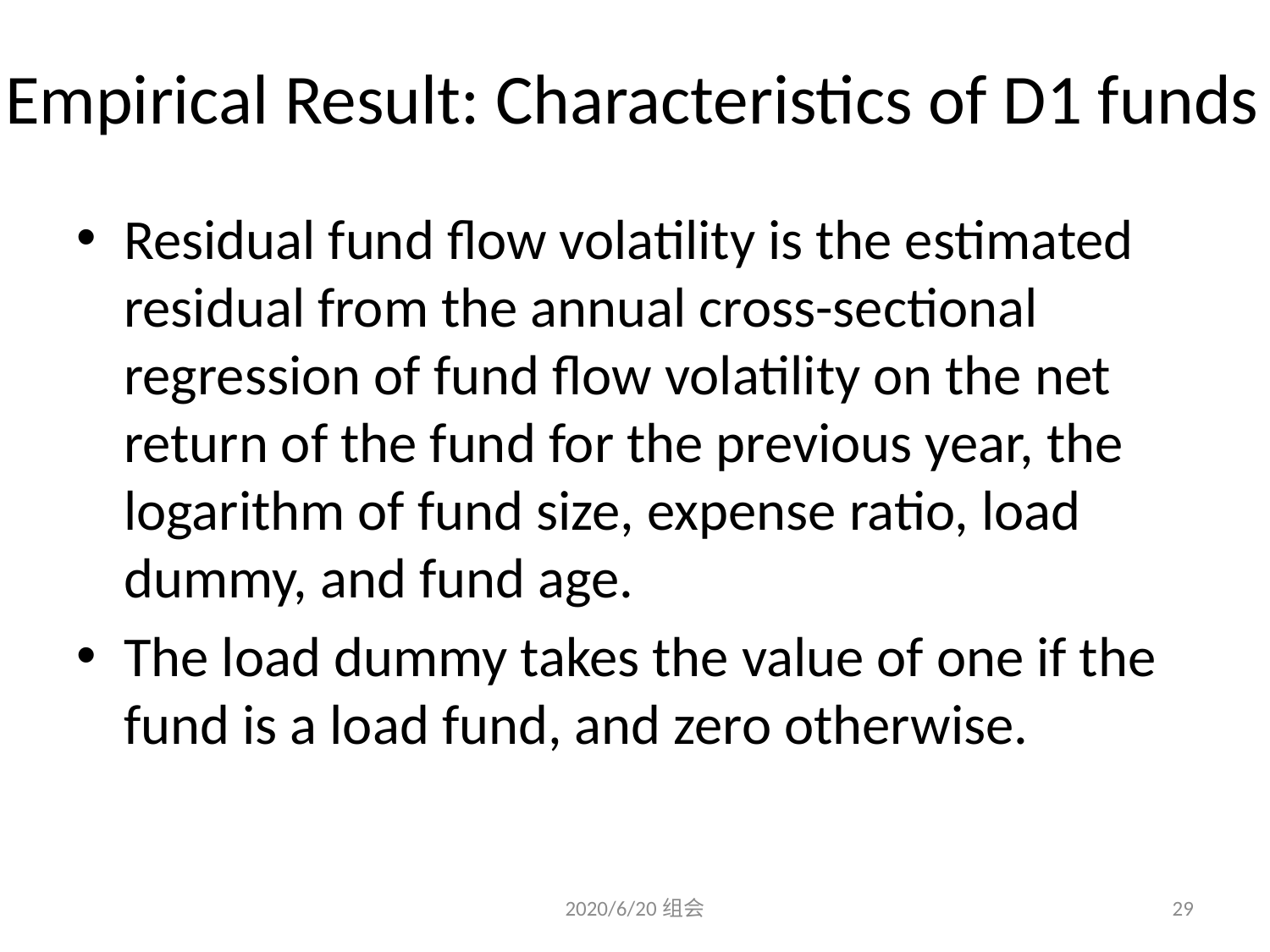

# Empirical Result: Characteristics of D1 funds
Residual fund flow volatility is the estimated residual from the annual cross-sectional regression of fund flow volatility on the net return of the fund for the previous year, the logarithm of fund size, expense ratio, load dummy, and fund age.
The load dummy takes the value of one if the fund is a load fund, and zero otherwise.
2020/6/20组会
29